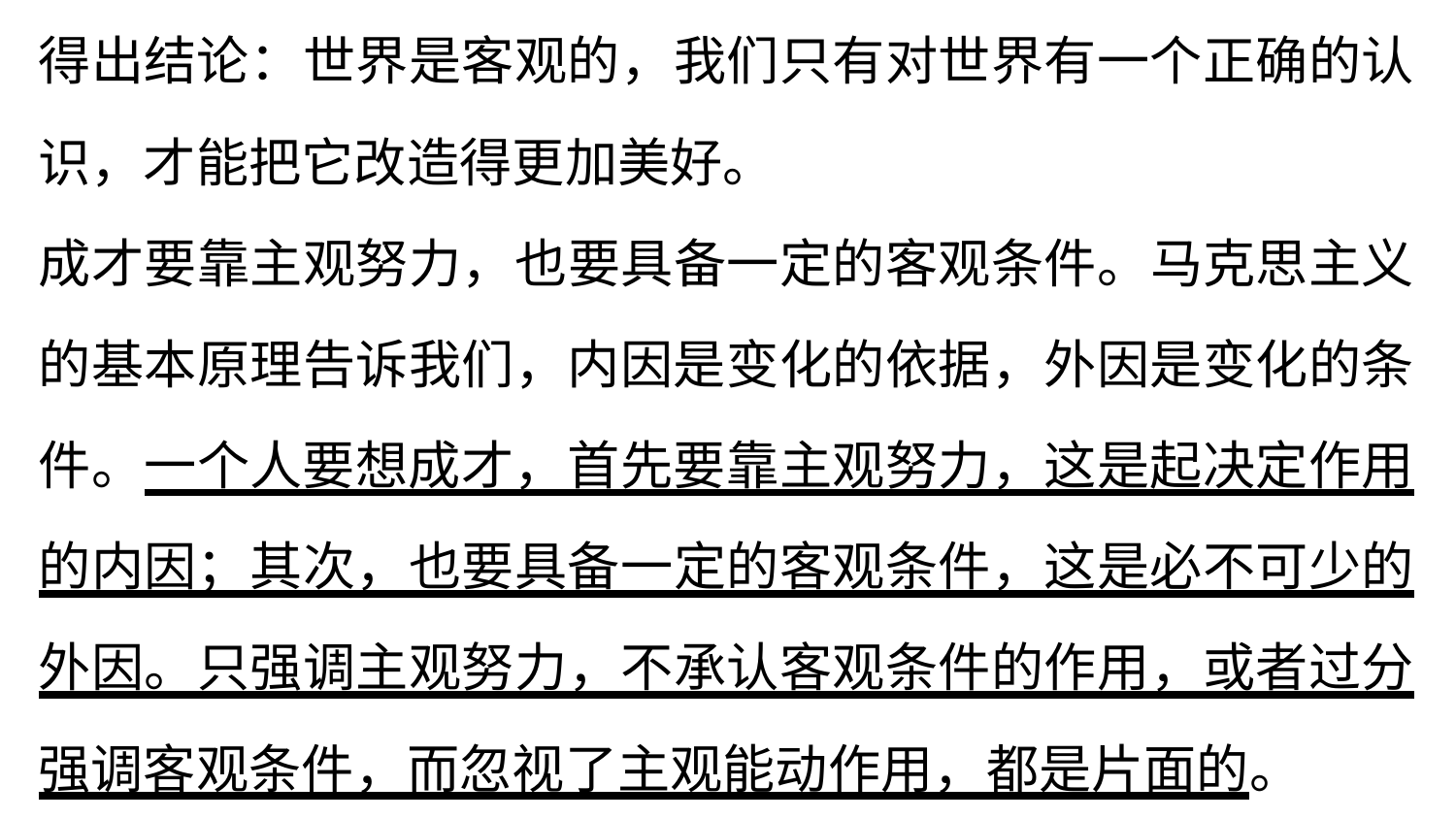

得出结论：世界是客观的，我们只有对世界有一个正确的认识，才能把它改造得更加美好。
成才要靠主观努力，也要具备一定的客观条件。马克思主义的基本原理告诉我们，内因是变化的依据，外因是变化的条件。一个人要想成才，首先要靠主观努力，这是起决定作用的内因；其次，也要具备一定的客观条件，这是必不可少的外因。只强调主观努力，不承认客观条件的作用，或者过分强调客观条件，而忽视了主观能动作用，都是片面的。